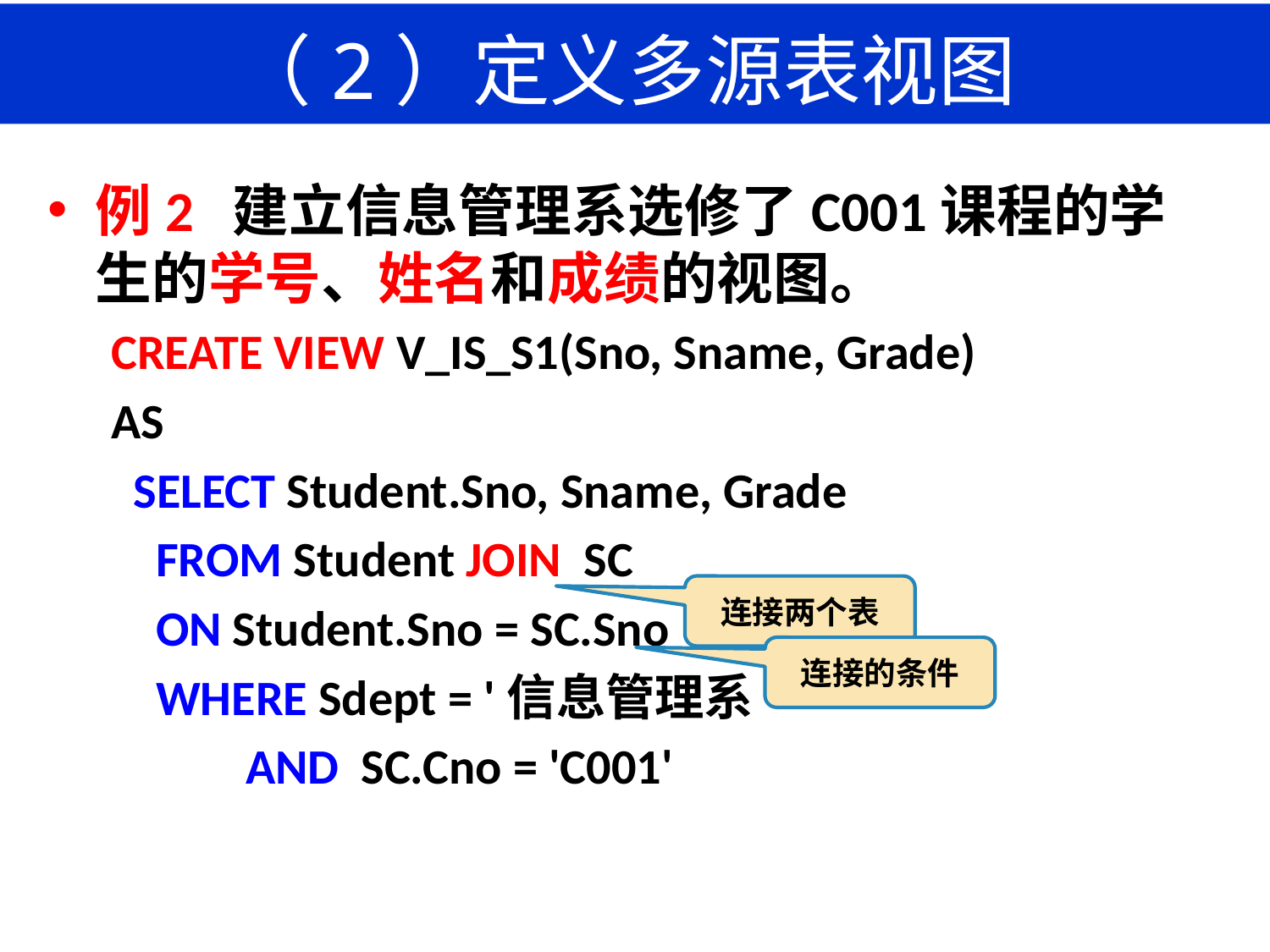

# （2）定义多源表视图
例2  建立信息管理系选修了C001课程的学生的学号、姓名和成绩的视图。
CREATE VIEW V_IS_S1(Sno, Sname, Grade)
AS
  SELECT Student.Sno, Sname, Grade
    FROM Student JOIN  SC
    ON Student.Sno = SC.Sno
    WHERE Sdept = '信息管理系'
            AND  SC.Cno = 'C001'
连接两个表
连接的条件